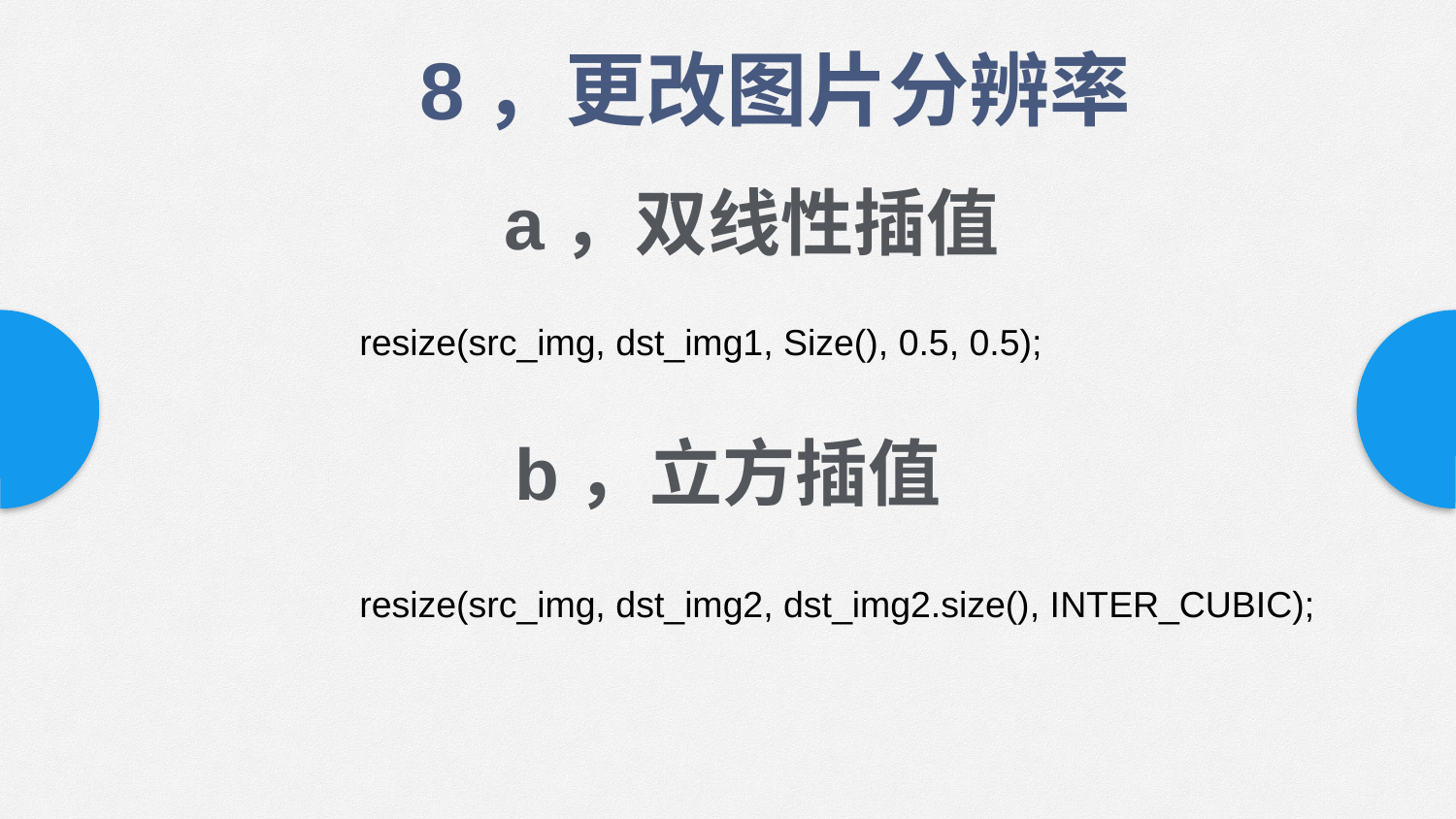

8，更改图片分辨率
a，双线性插值

resize(src_img, dst_img1, Size(), 0.5, 0.5);

resize(src_img, dst_img2, dst_img2.size(), INTER_CUBIC);
b，立方插值